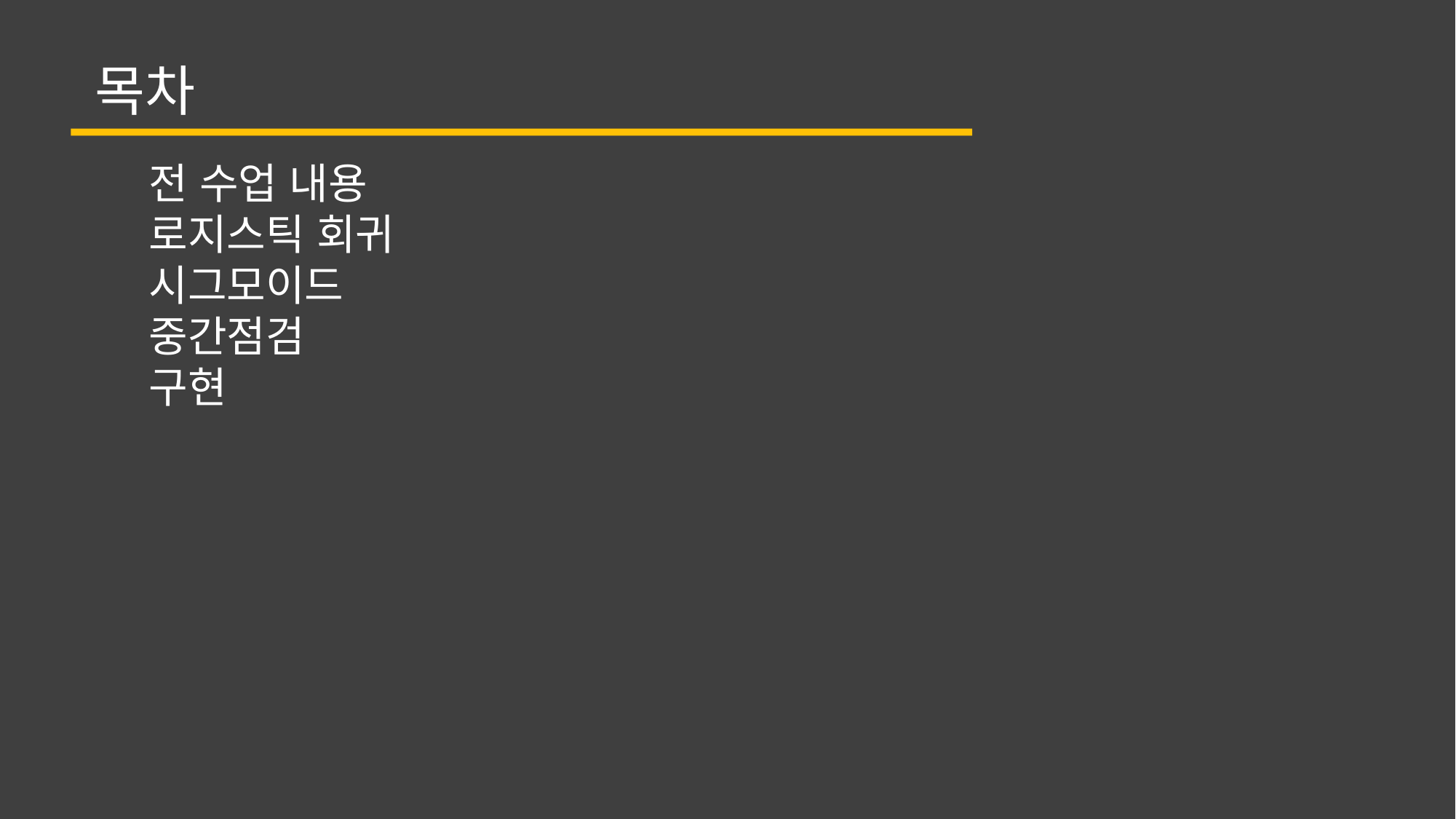

목차

전 수업 내용
로지스틱 회귀
시그모이드
중간점검
구현